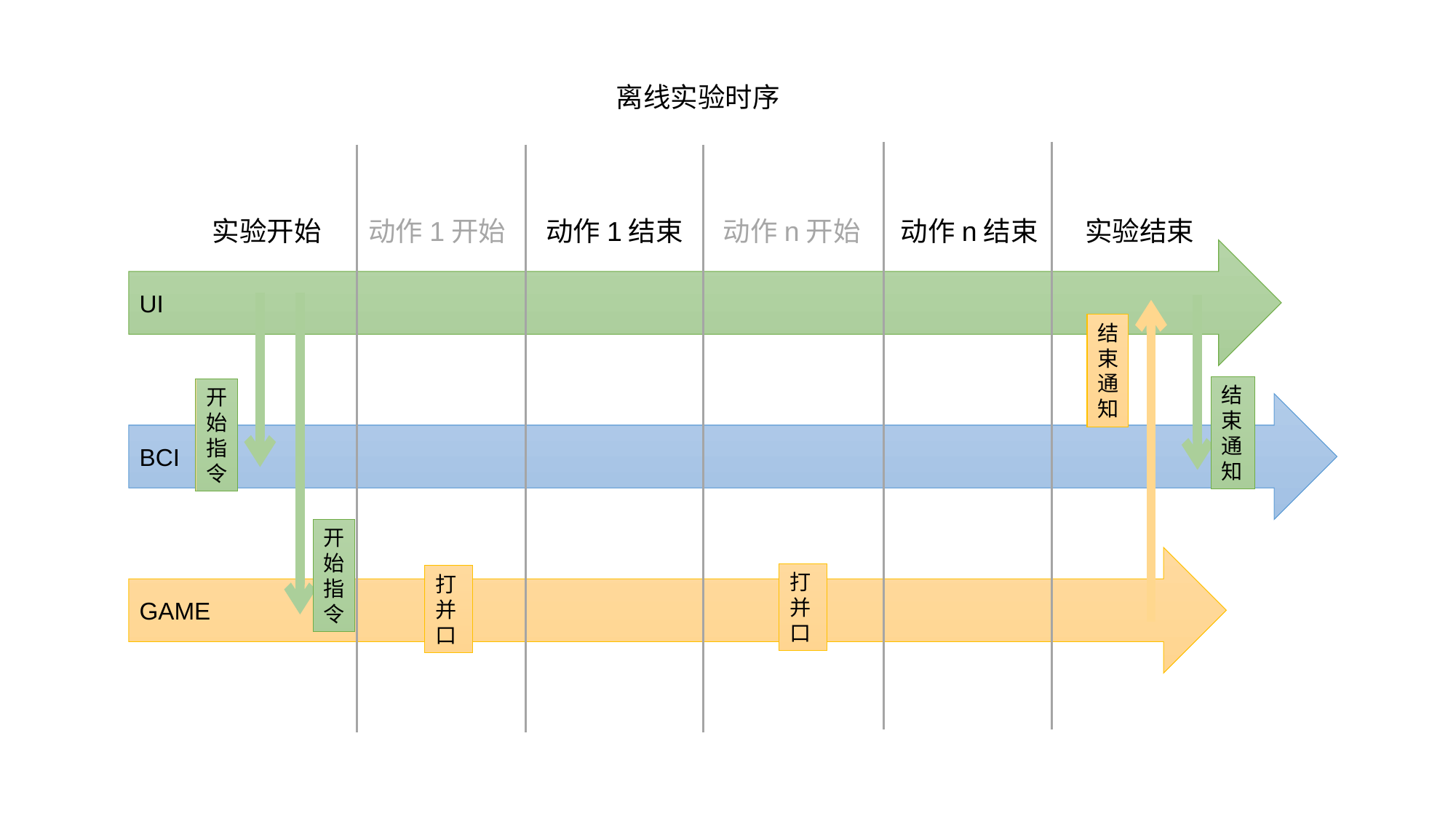

离线实验时序
实验开始
动作1开始
动作1结束
动作n开始
动作n结束
实验结束
UI
结束通知
结束通知
开始指令
BCI
开始指令
GAME
打并口
打并口